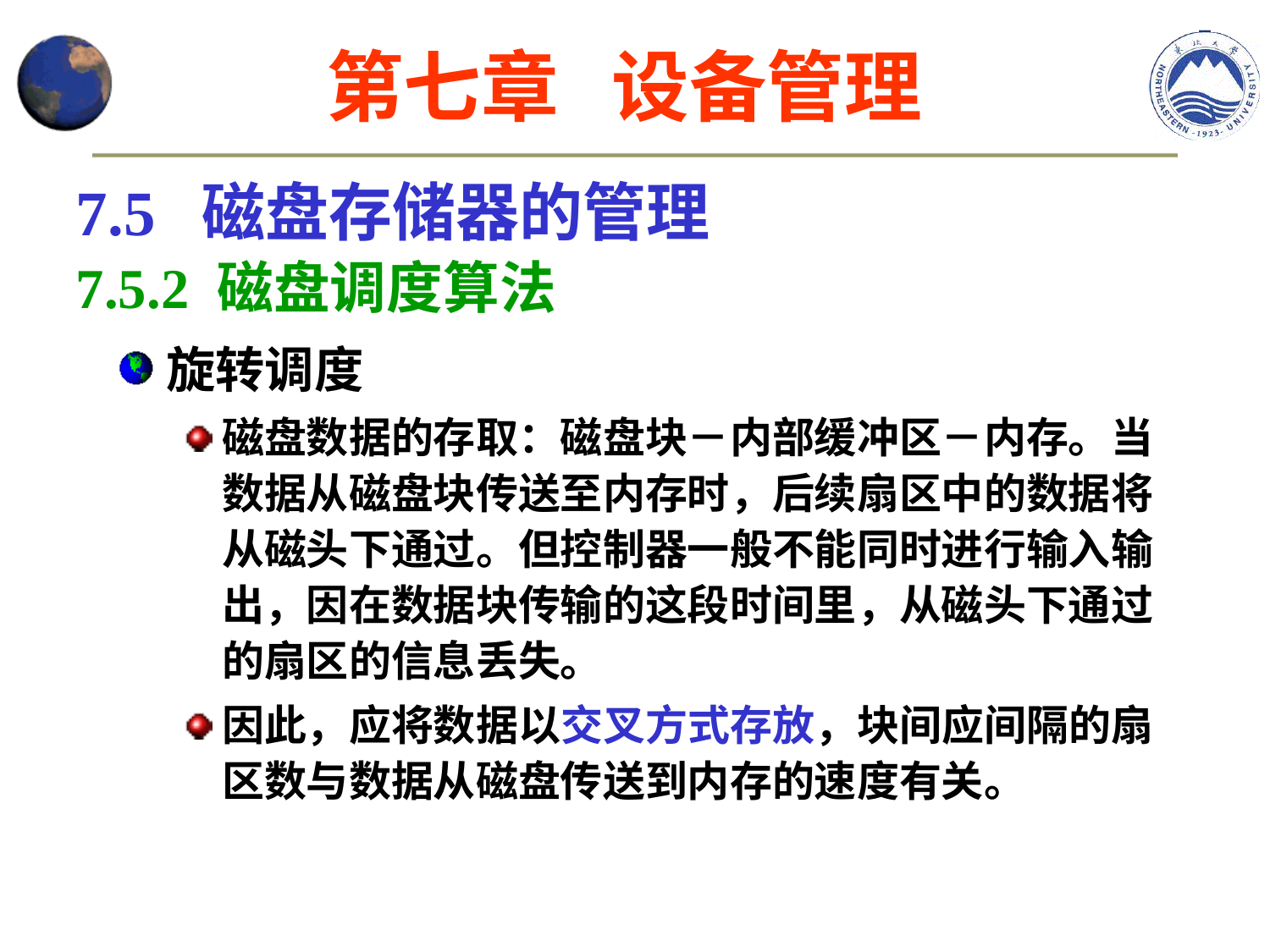

第七章   设备管理
7.5  磁盘存储器的管理
7.5.2 磁盘调度算法
旋转调度
磁盘数据的存取：磁盘块－内部缓冲区－内存。当数据从磁盘块传送至内存时，后续扇区中的数据将从磁头下通过。但控制器一般不能同时进行输入输出，因在数据块传输的这段时间里，从磁头下通过的扇区的信息丢失。
因此，应将数据以交叉方式存放，块间应间隔的扇区数与数据从磁盘传送到内存的速度有关。